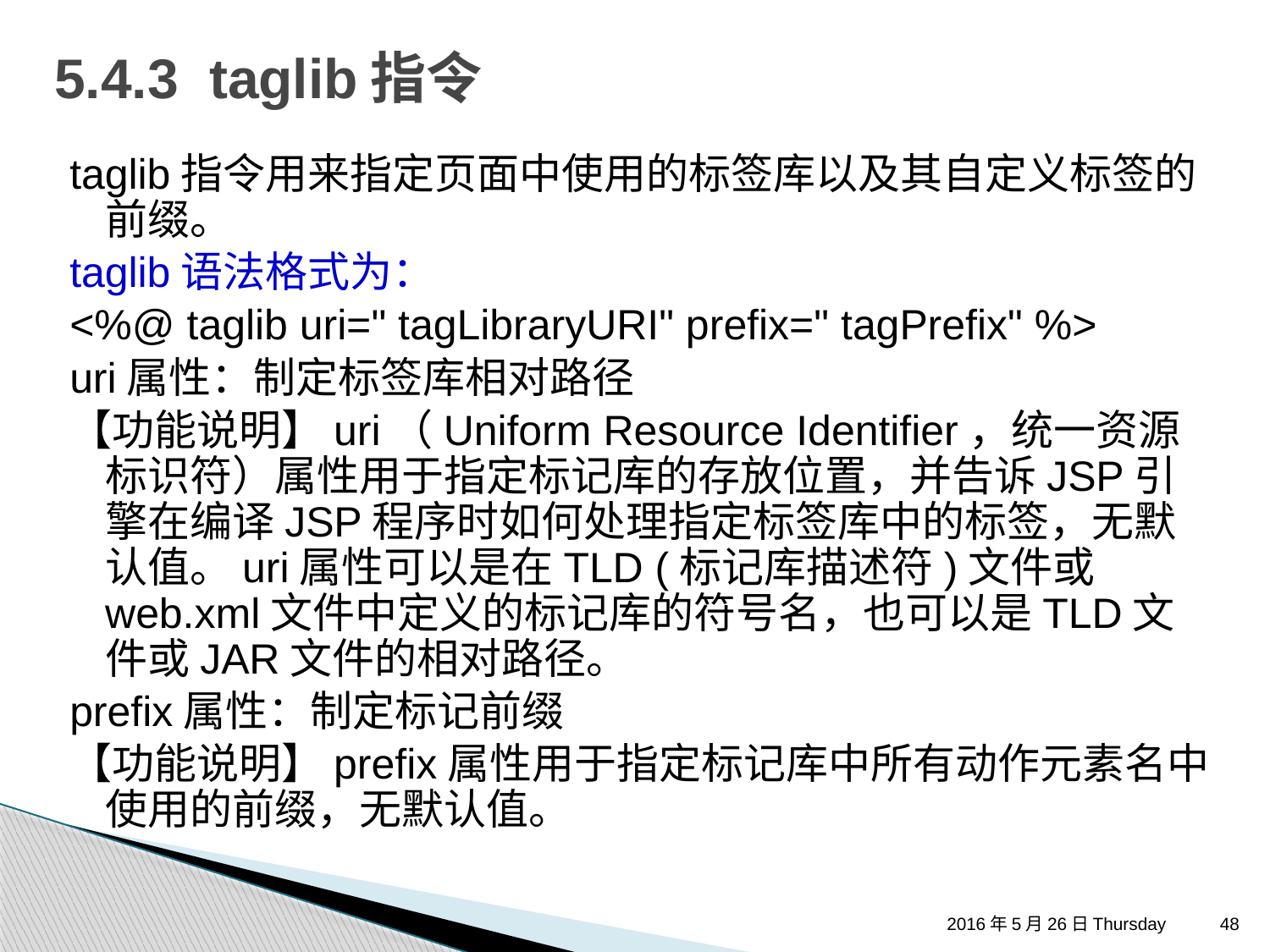

# 5.4.3  taglib指令
taglib指令用来指定页面中使用的标签库以及其自定义标签的前缀。
taglib语法格式为：
<%@ taglib uri=" tagLibraryURI" prefix=" tagPrefix" %>
uri属性：制定标签库相对路径
【功能说明】uri（Uniform Resource Identifier，统一资源标识符）属性用于指定标记库的存放位置，并告诉JSP引擎在编译JSP程序时如何处理指定标签库中的标签，无默认值。uri属性可以是在TLD (标记库描述符)文件或web.xml文件中定义的标记库的符号名，也可以是TLD文件或JAR文件的相对路径。
prefix属性：制定标记前缀
【功能说明】prefix属性用于指定标记库中所有动作元素名中使用的前缀，无默认值。
2016年5月26日Thursday
48